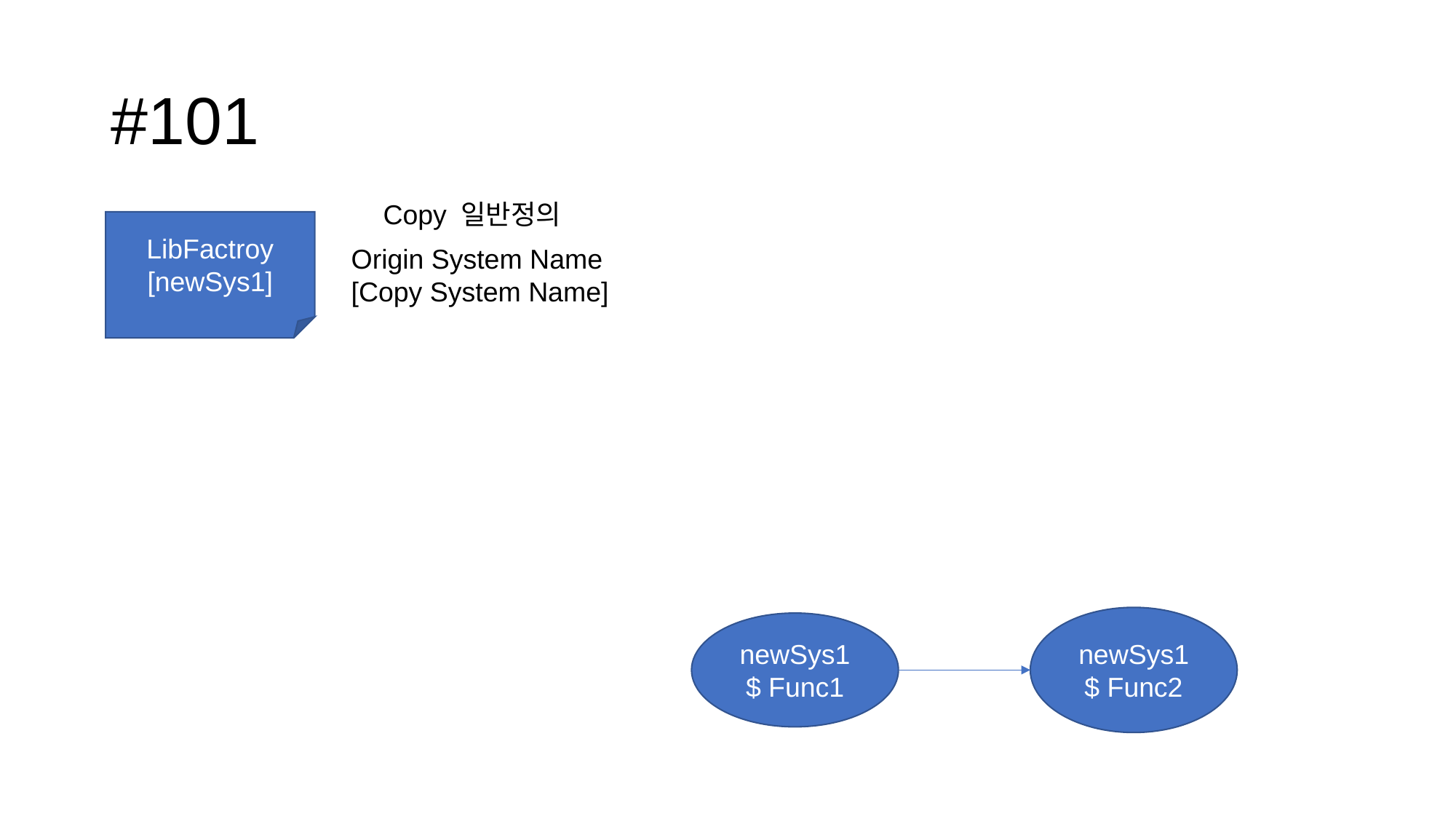

# #101
Copy 일반정의
LibFactroy
[newSys1]
Origin System Name
[Copy System Name]
newSys1$ Func2
newSys1$ Func1